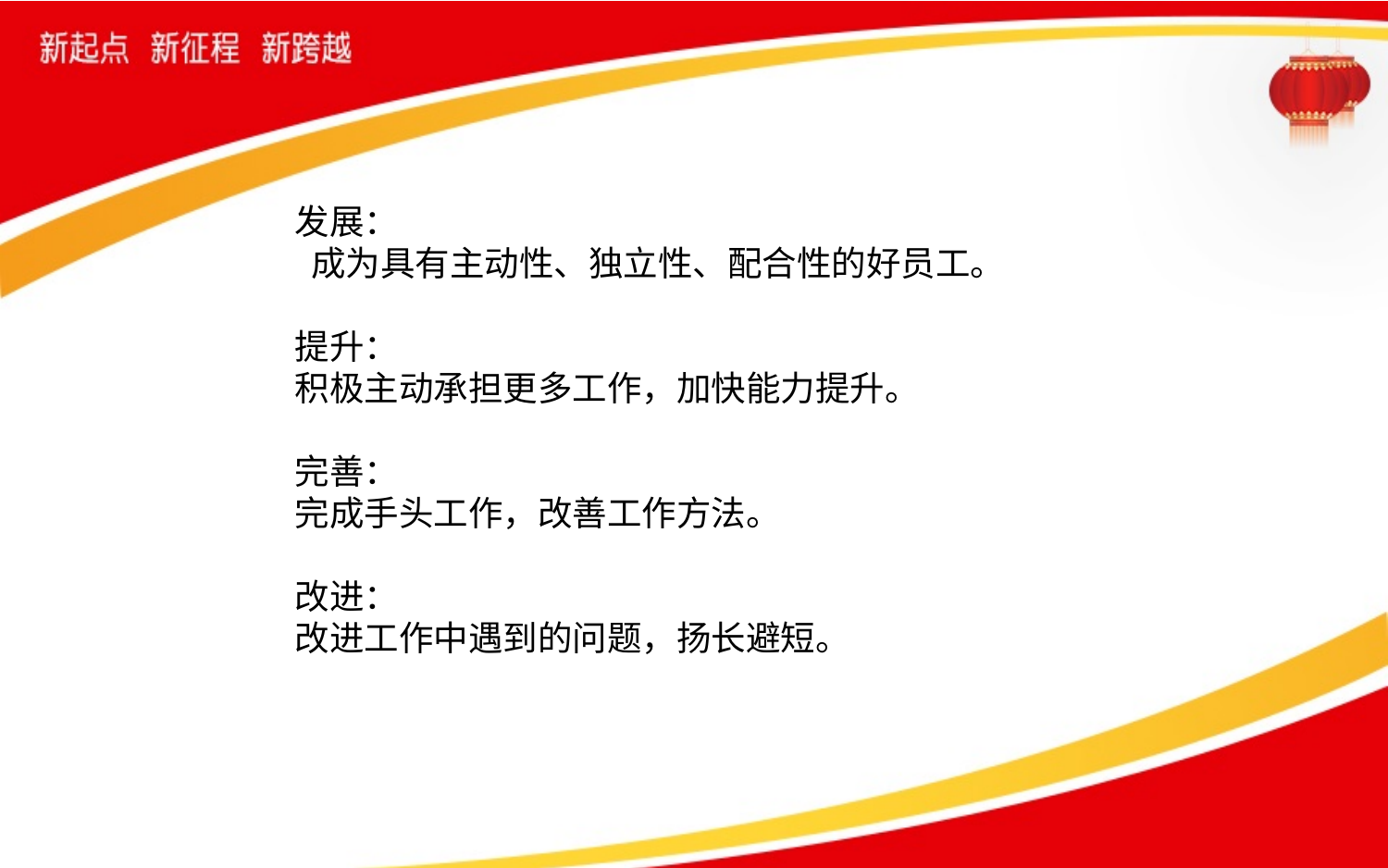

发展：
 成为具有主动性、独立性、配合性的好员工。

提升：
积极主动承担更多工作，加快能力提升。

完善：
完成手头工作，改善工作方法。

改进：
改进工作中遇到的问题，扬长避短。